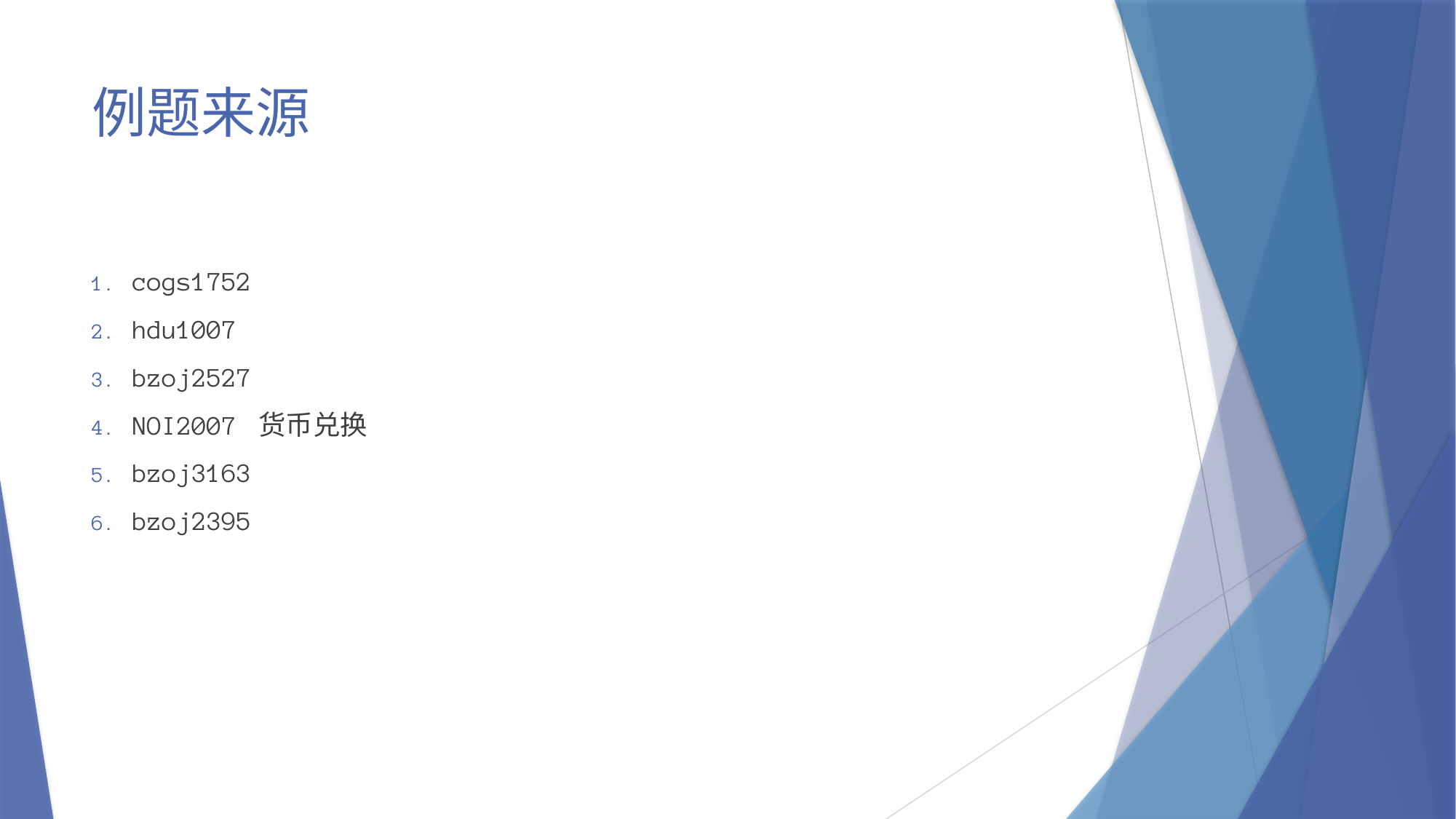

# 例题来源
cogs1752
hdu1007
bzoj2527
NOI2007 货币兑换
bzoj3163
bzoj2395